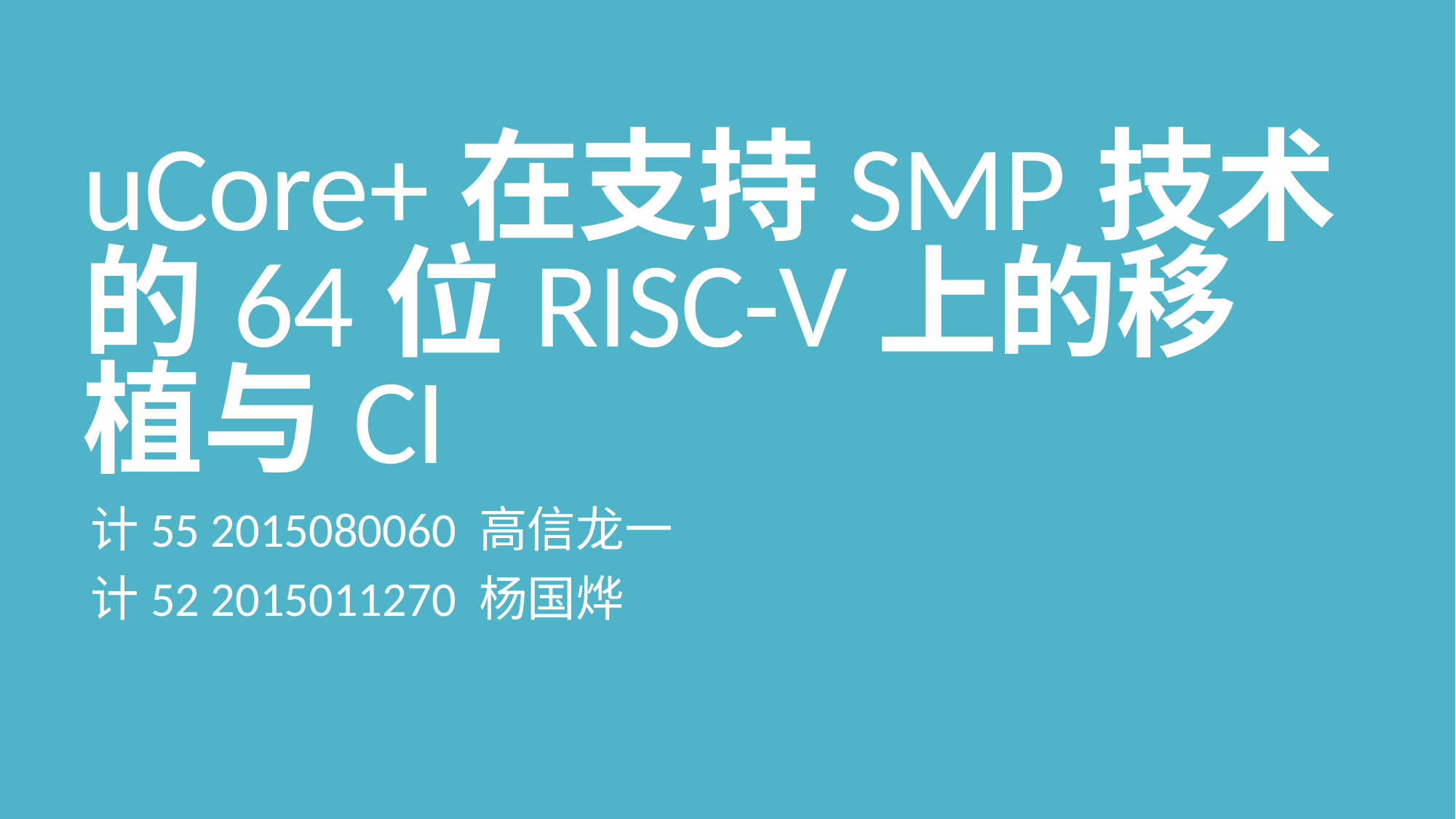

# uCore+在支持SMP技术的64位RISC-V上的移植与CI
计55 2015080060 高信龙一
计52 2015011270 杨国烨